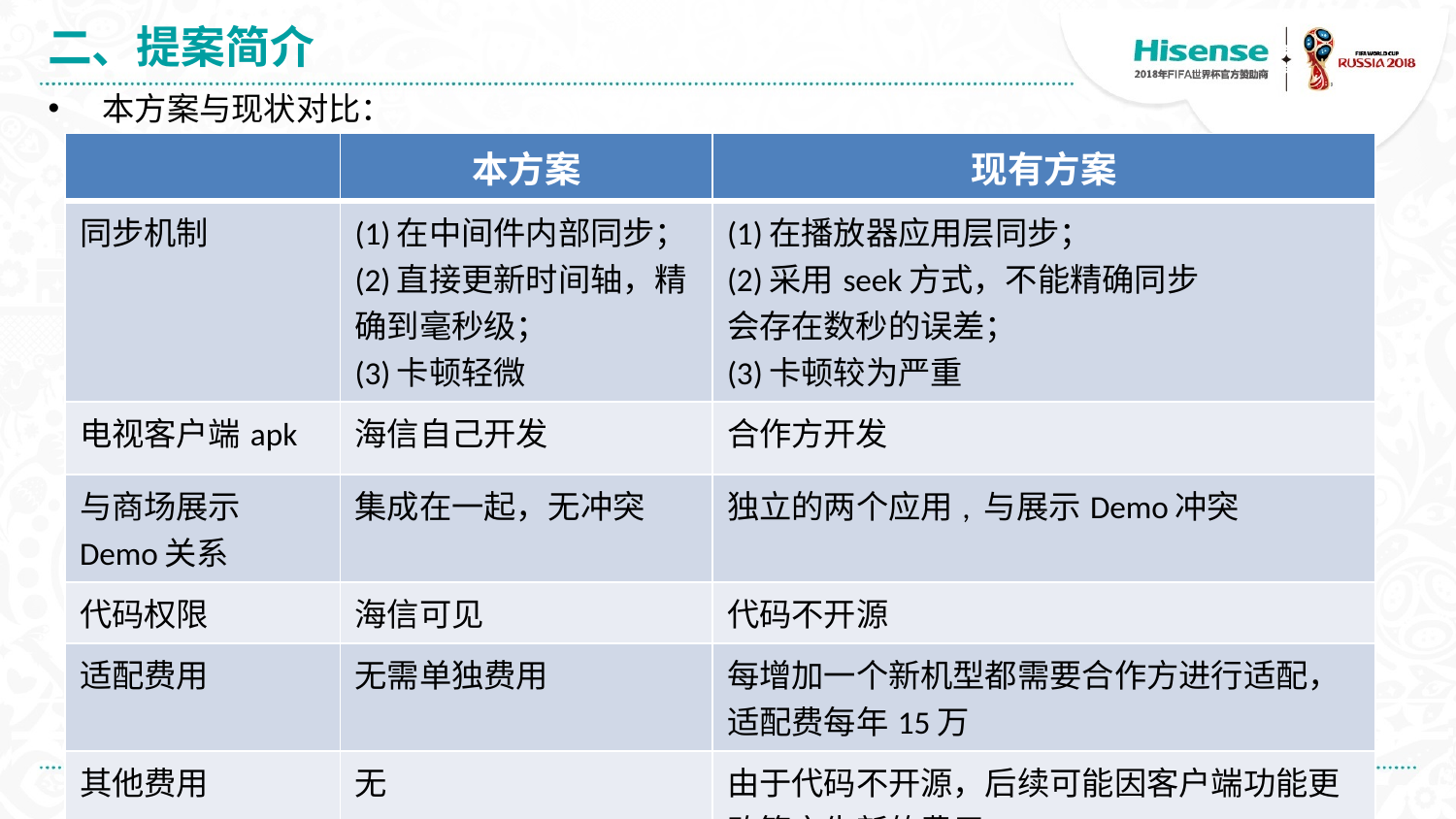

# 二、提案简介
本方案与现状对比：
|  | 本方案 | 现有方案 |
| --- | --- | --- |
| 同步机制 | (1)在中间件内部同步； (2)直接更新时间轴，精确到毫秒级； (3)卡顿轻微 | (1)在播放器应用层同步； (2)采用seek方式，不能精确同步 会存在数秒的误差； (3)卡顿较为严重 |
| 电视客户端apk | 海信自己开发 | 合作方开发 |
| 与商场展示Demo关系 | 集成在一起，无冲突 | 独立的两个应用, 与展示Demo冲突 |
| 代码权限 | 海信可见 | 代码不开源 |
| 适配费用 | 无需单独费用 | 每增加一个新机型都需要合作方进行适配，适配费每年15万 |
| 其他费用 | 无 | 由于代码不开源，后续可能因客户端功能更改等产生新的费用 |

公司名称：软件研发部
9/12